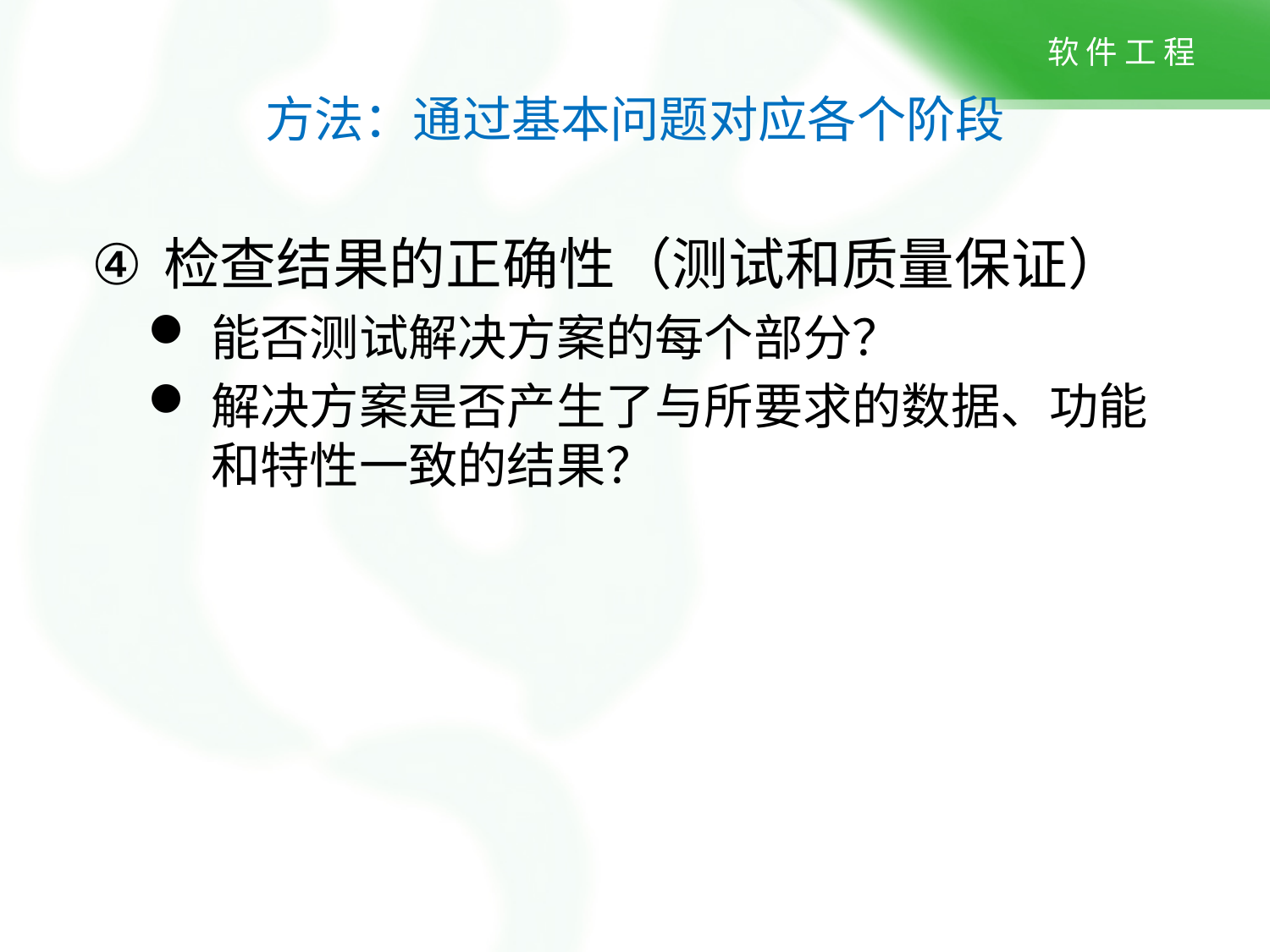

# 方法：通过基本问题对应各个阶段
检查结果的正确性（测试和质量保证）
能否测试解决方案的每个部分？
解决方案是否产生了与所要求的数据、功能和特性一致的结果？